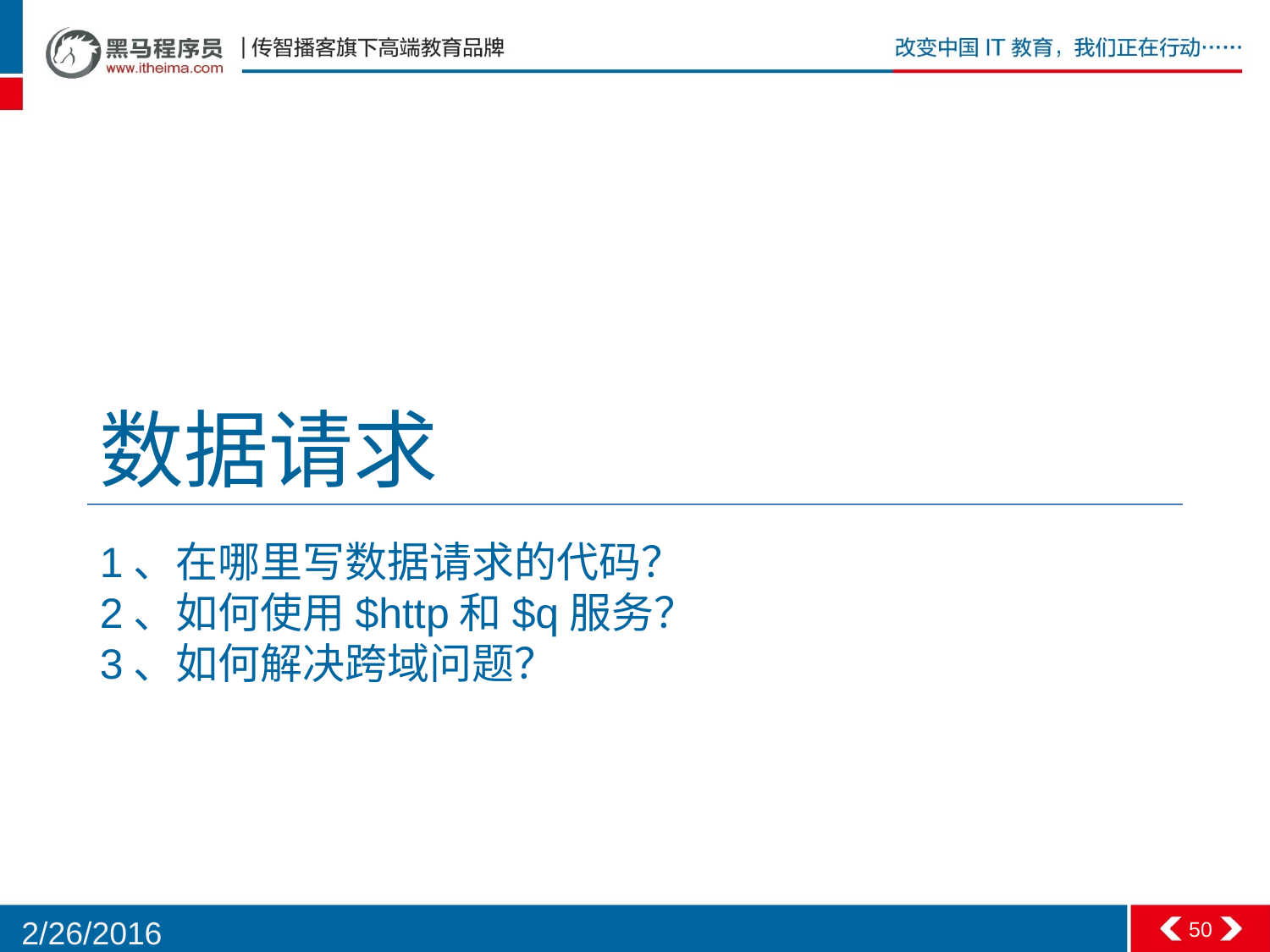

# 数据请求
1、在哪里写数据请求的代码？
2、如何使用$http和$q服务？
3、如何解决跨域问题？
50

2/26/2016